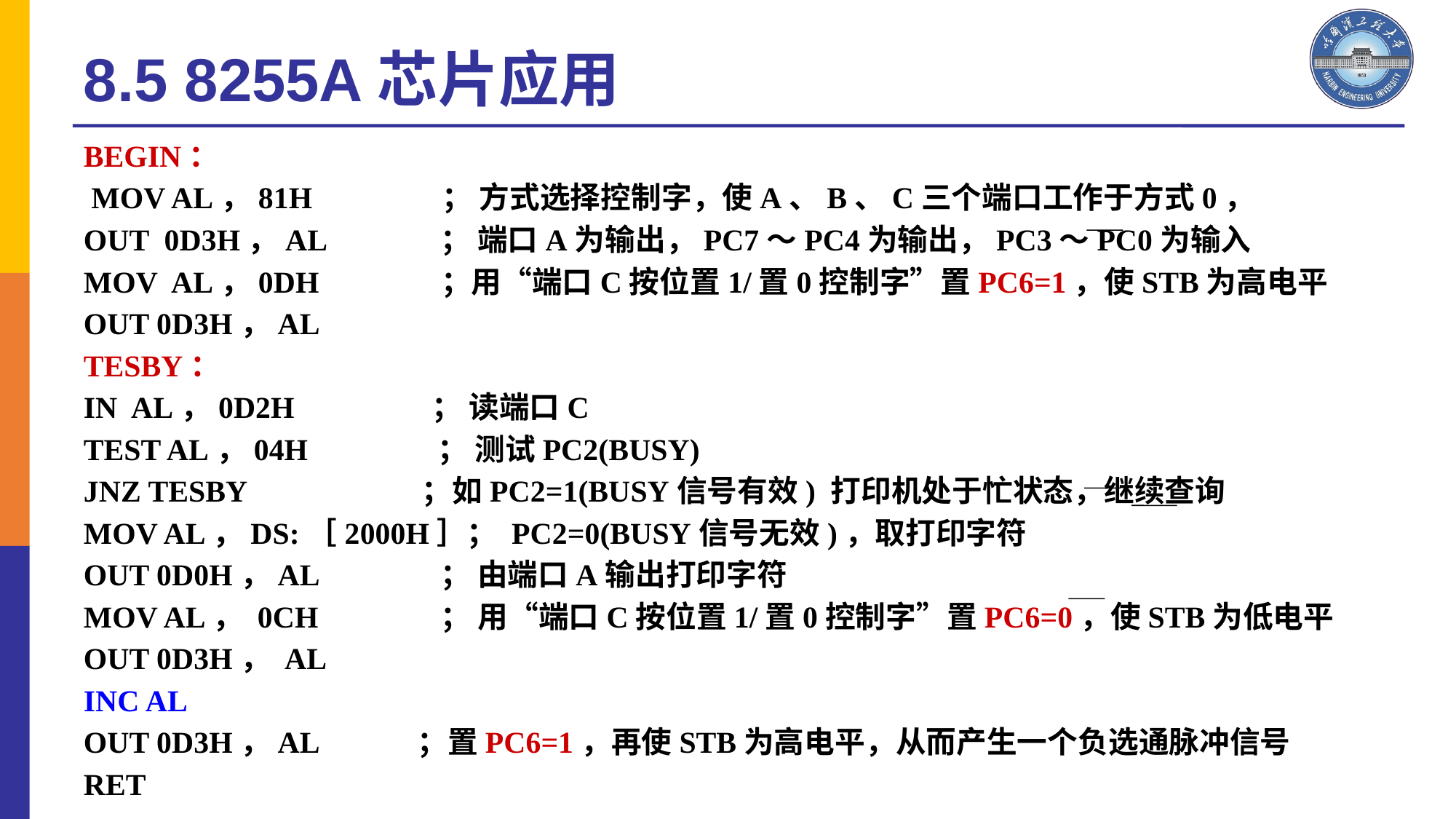

8.5 8255A芯片应用
BEGIN：
 MOV AL，81H                ； 方式选择控制字，使A、B、C三个端口工作于方式0，
OUT  0D3H，AL              ； 端口A为输出，PC7～PC4为输出，PC3～PC0为输入
MOV  AL，0DH               ；用“端口C按位置1/置0控制字”置PC6=1，使STB为高电平
OUT 0D3H，AL
TESBY：
IN  AL，0D2H                 ； 读端口C
TEST AL，04H                ； 测试PC2(BUSY)
JNZ TESBY                      ；如PC2=1(BUSY信号有效) 打印机处于忙状态，继续查询
MOV AL，DS:［2000H］； PC2=0(BUSY信号无效)，取打印字符
OUT 0D0H，AL               ； 由端口A输出打印字符
MOV AL， 0CH               ； 用“端口C按位置1/置0控制字”置PC6=0，使STB为低电平
OUT 0D3H， AL
INC AL
OUT 0D3H，AL            ；置PC6=1，再使STB为高电平，从而产生一个负选通脉冲信号
RET